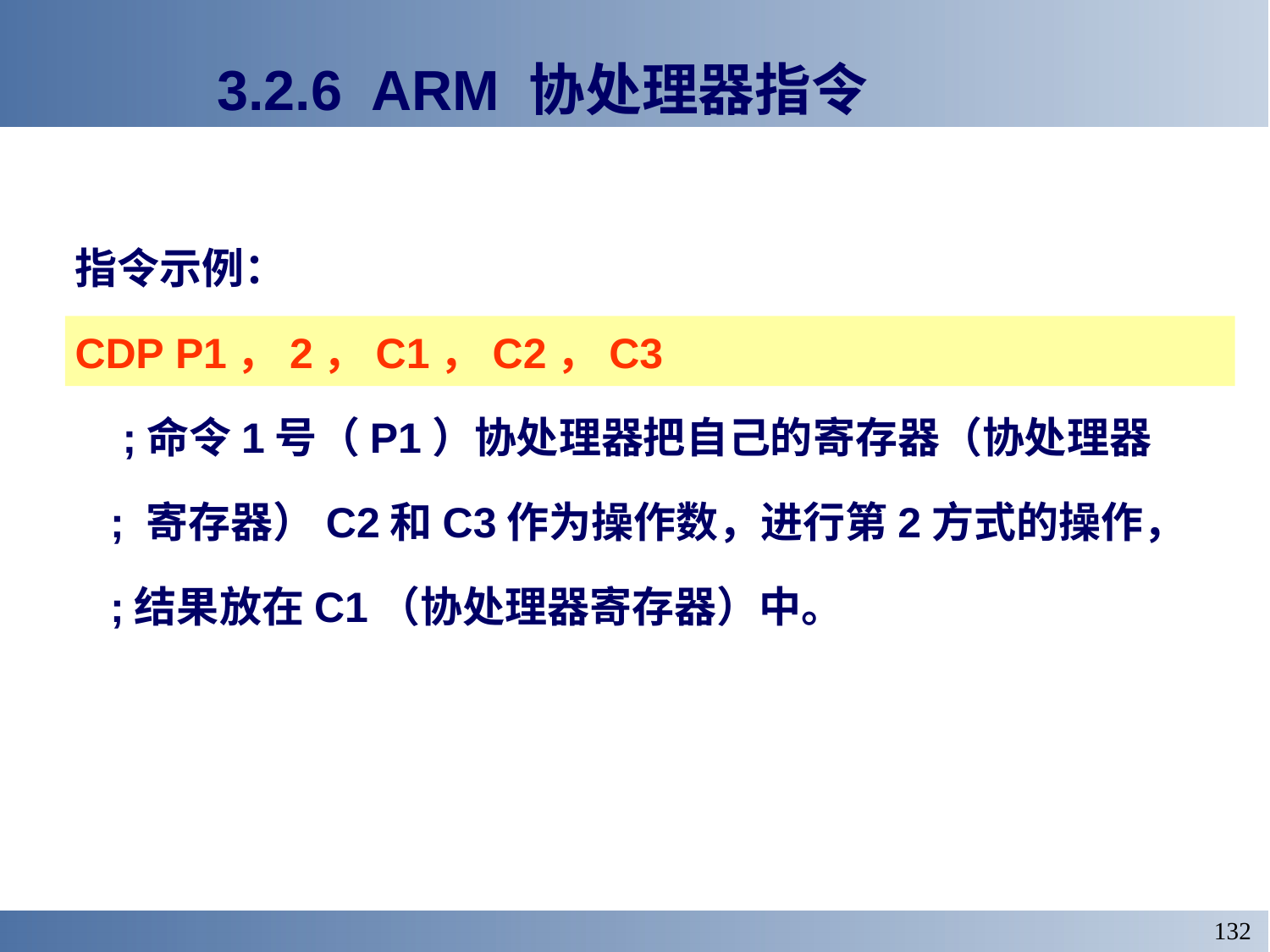

# 3.2.6  ARM 协处理器指令
指令示例：
CDP P1，2，C1，C2，C3
    ;命令1号（P1）协处理器把自己的寄存器（协处理器
	; 寄存器）C2和C3作为操作数，进行第2方式的操作，
	;结果放在C1（协处理器寄存器）中。